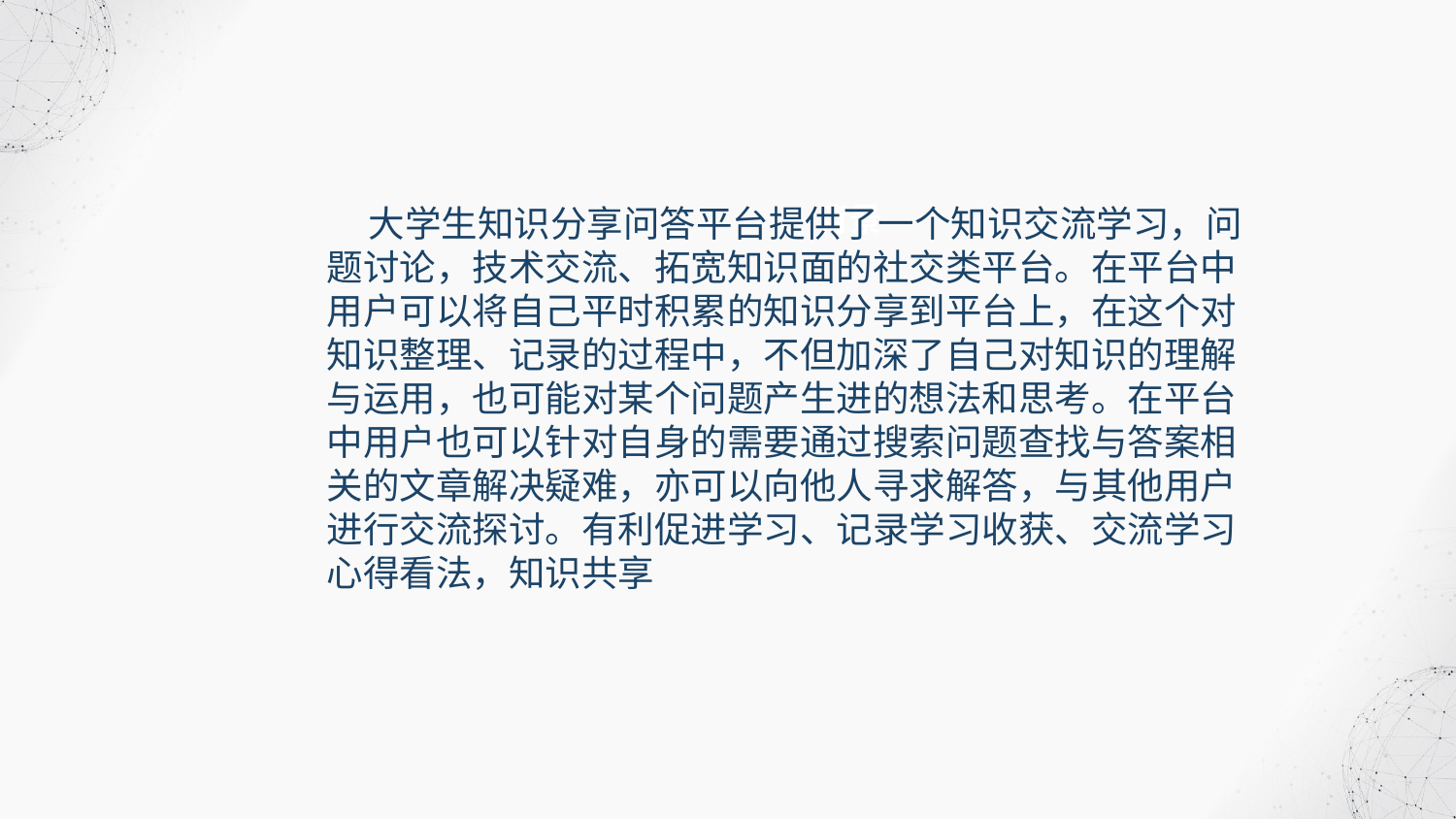

大学生知识分享问答平台提供了一个知识交流学习，问题讨论，技术交流、拓宽知识面的社交类平台。在平台中用户可以将自己平时积累的知识分享到平台上，在这个对知识整理、记录的过程中，不但加深了自己对知识的理解与运用，也可能对某个问题产生进的想法和思考。在平台中用户也可以针对自身的需要通过搜索问题查找与答案相关的文章解决疑难，亦可以向他人寻求解答，与其他用户进行交流探讨。有利促进学习、记录学习收获、交流学习心得看法，知识共享

背景